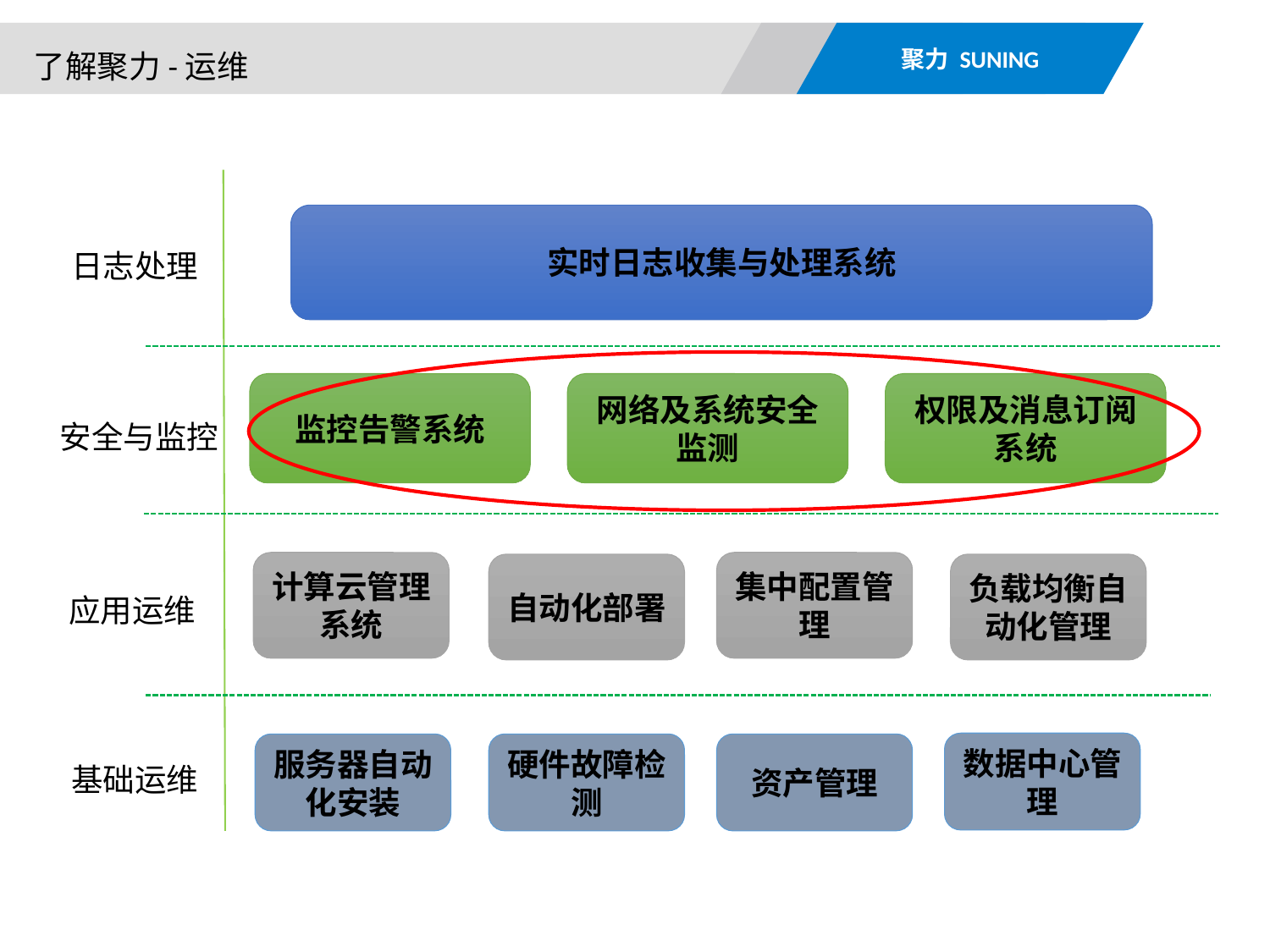

聚力 SUNING
了解聚力-运维
监控告警系统
网络及系统安全监测
安全与监控
计算云管理系统
集中配置管理
自动化部署
负载均衡自动化管理
应用运维
数据中心管理
服务器自动化安装
硬件故障检测
资产管理
基础运维
实时日志收集与处理系统
日志处理

权限及消息订阅系统